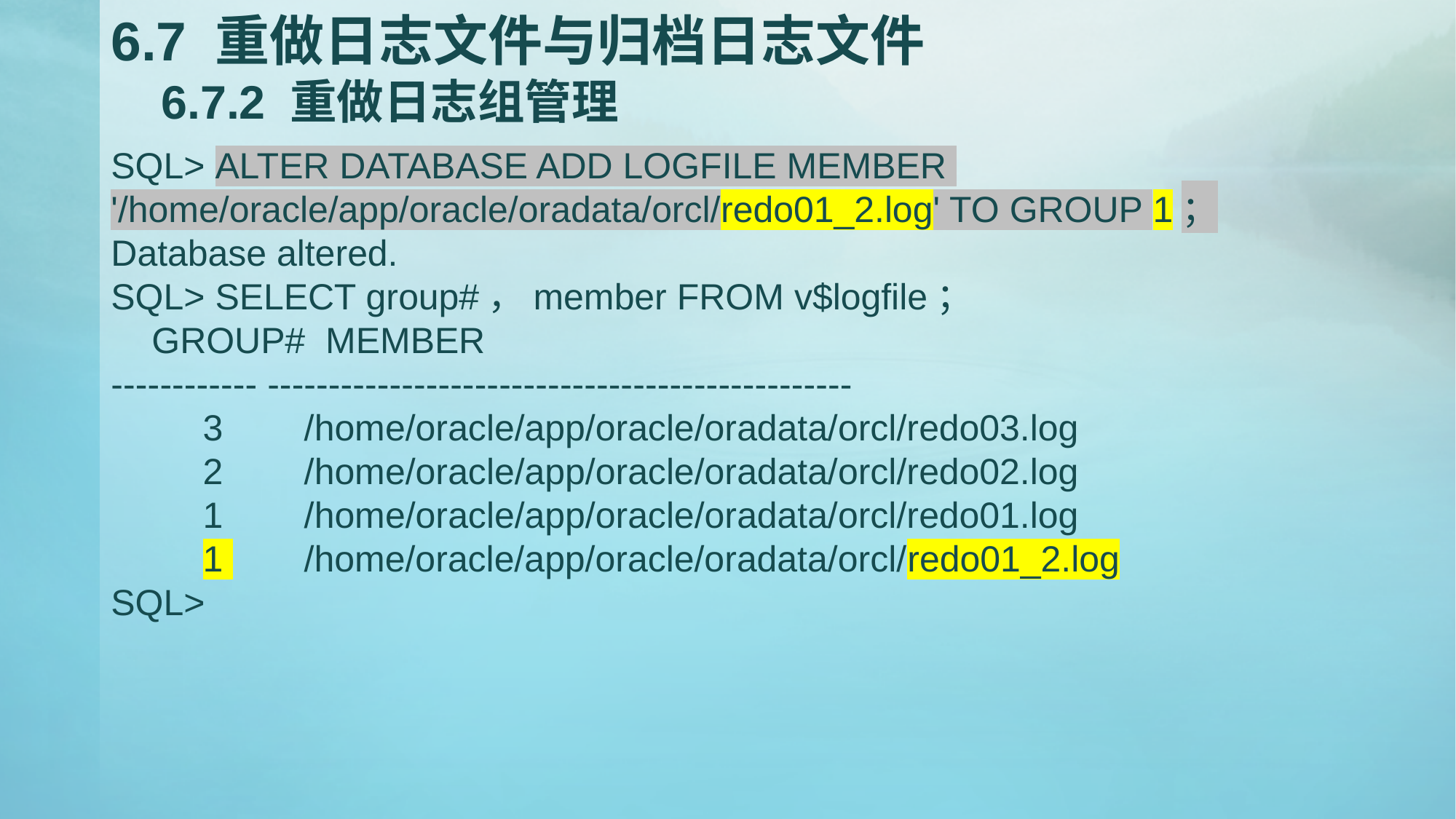

# 6.7 重做日志文件与归档日志文件 6.7.2 重做日志组管理
SQL> ALTER DATABASE ADD LOGFILE MEMBER
'/home/oracle/app/oracle/oradata/orcl/redo01_2.log' TO GROUP 1；
Database altered.
SQL> SELECT group#，member FROM v$logfile；
    GROUP#  MEMBER
------------ ------------------------------------------------
         3        /home/oracle/app/oracle/oradata/orcl/redo03.log
         2        /home/oracle/app/oracle/oradata/orcl/redo02.log
         1        /home/oracle/app/oracle/oradata/orcl/redo01.log
         1        /home/oracle/app/oracle/oradata/orcl/redo01_2.log
SQL>